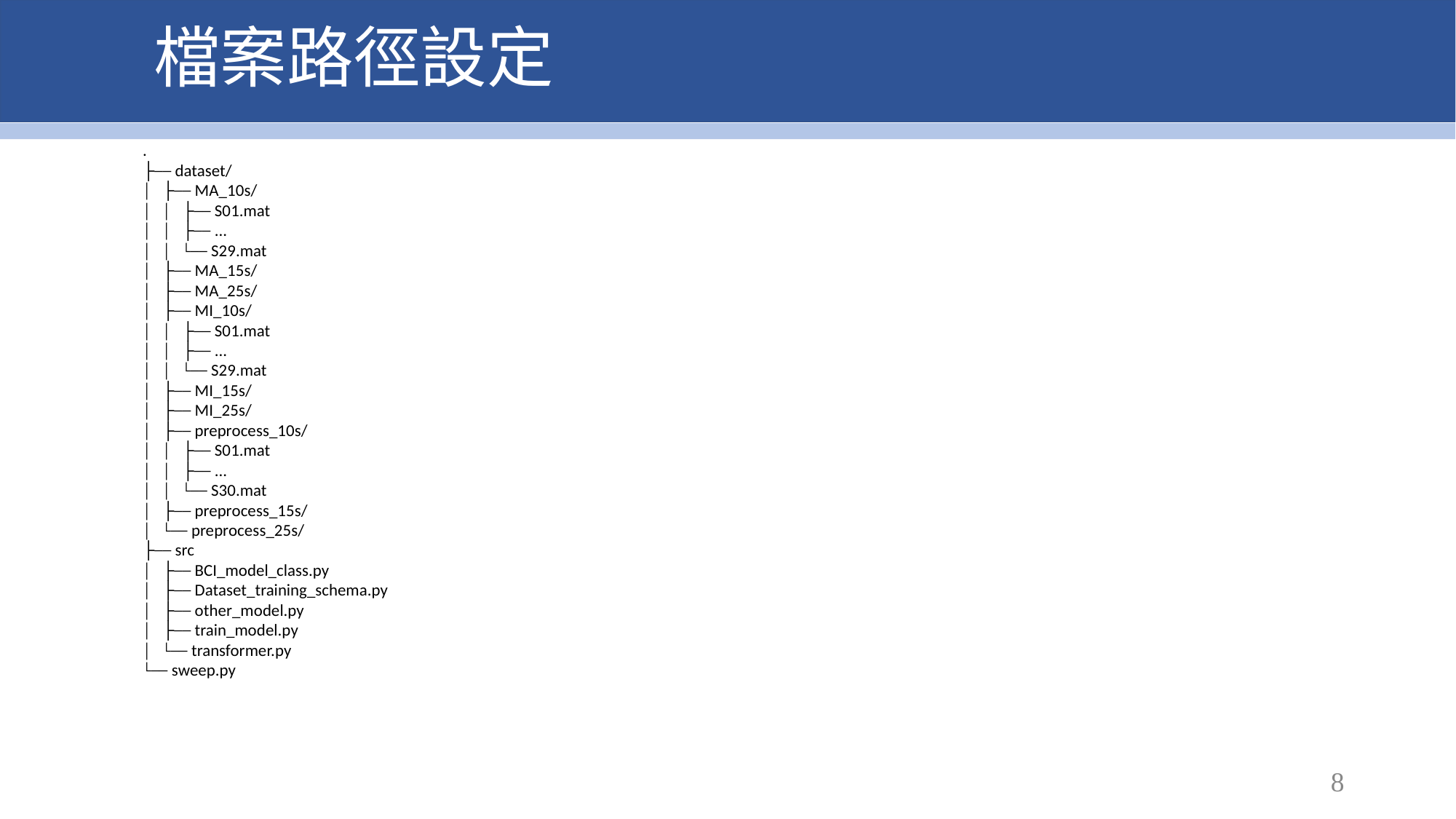

# 檔案路徑設定
.
├── dataset/
│   ├── MA_10s/
│   │   ├── S01.mat
│   │   ├── ...
│   │   └── S29.mat
│   ├── MA_15s/
│   ├── MA_25s/
│   ├── MI_10s/
│   │   ├── S01.mat
│   │   ├── ...
│   │   └── S29.mat
│   ├── MI_15s/
│   ├── MI_25s/
│   ├── preprocess_10s/
│   │   ├── S01.mat
│   │   ├── ...
│   │   └── S30.mat
│   ├── preprocess_15s/
│   └── preprocess_25s/
├── src
│   ├── BCI_model_class.py
│   ├── Dataset_training_schema.py
│   ├── other_model.py
│   ├── train_model.py
│   └── transformer.py
└── sweep.py
8